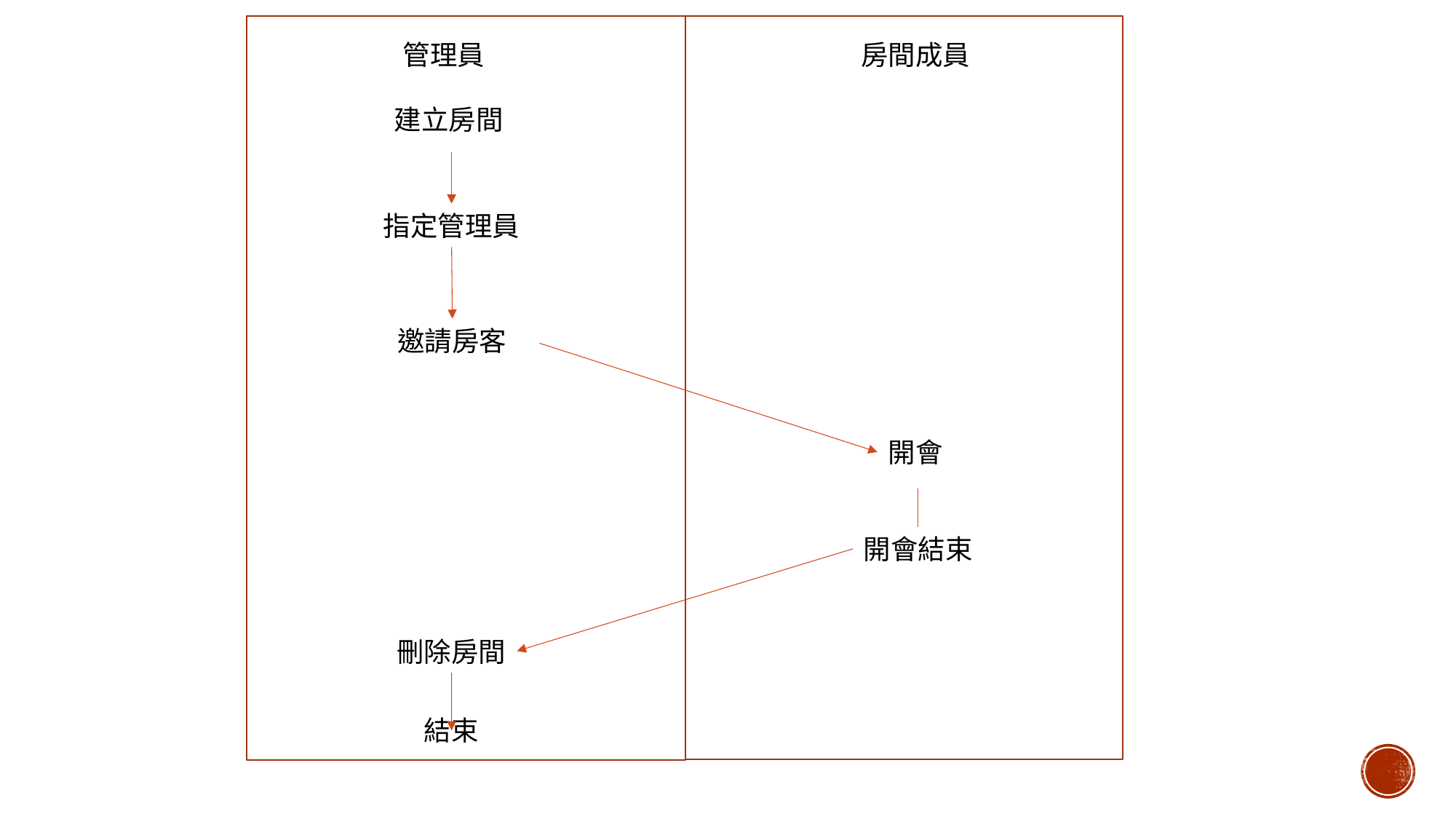

管理員
房間成員
建立房間
指定管理員
邀請房客
開會
開會結束
刪除房間
結束